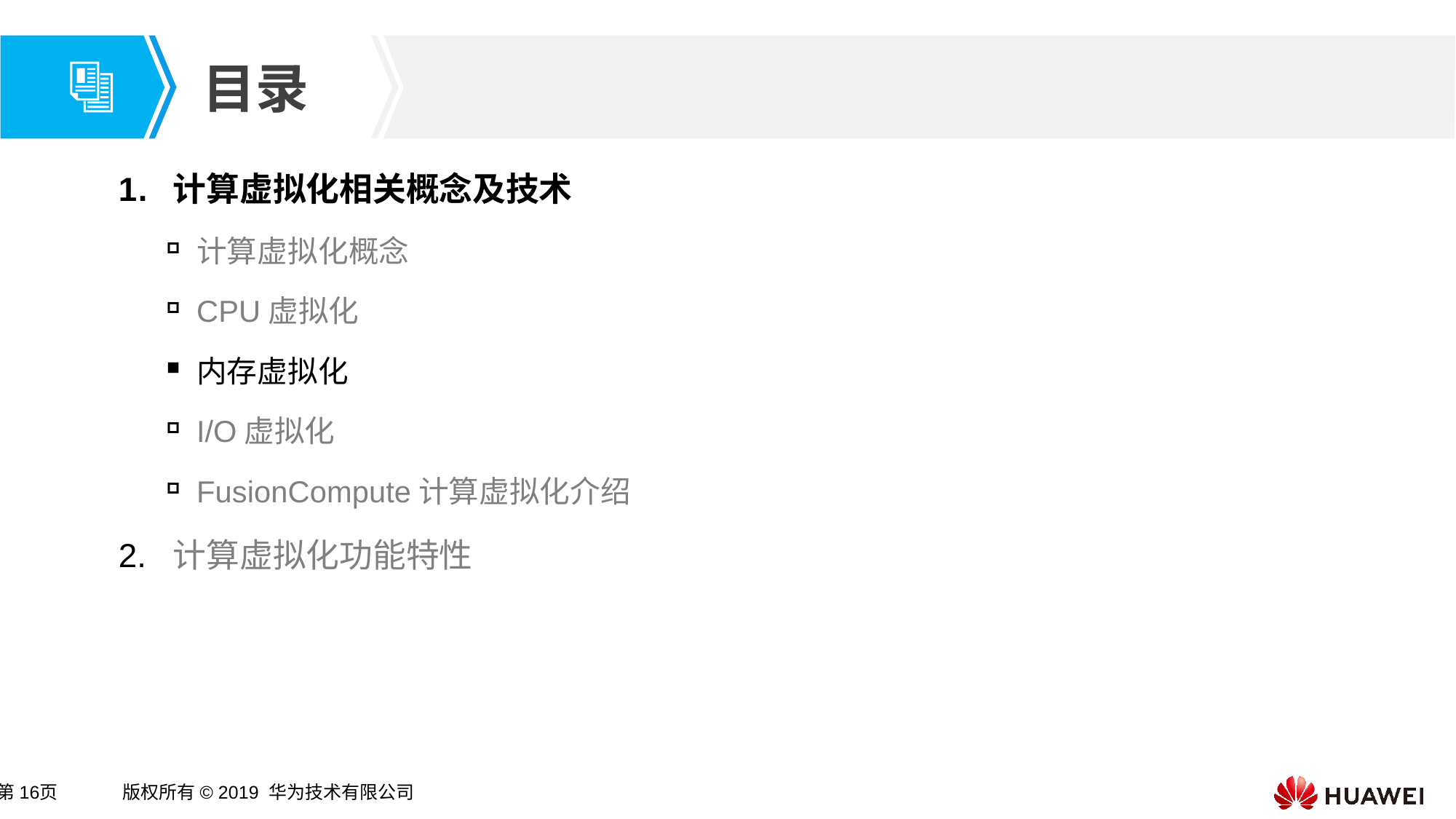

计算虚拟化相关概念及技术
计算虚拟化概念
CPU虚拟化
内存虚拟化
I/O虚拟化
FusionCompute计算虚拟化介绍
计算虚拟化功能特性